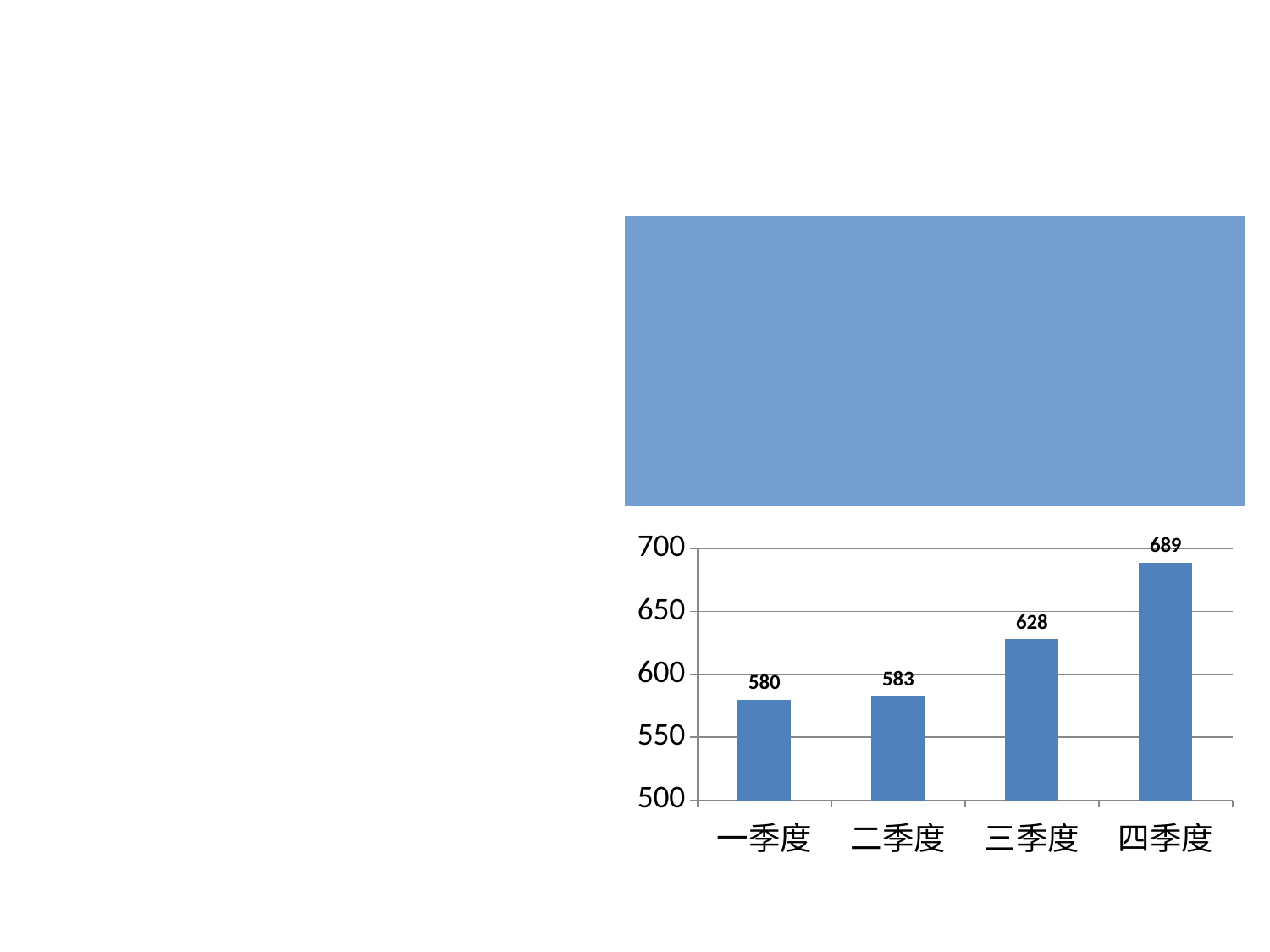

#

### Chart

| Category | 2019年 |
|---|---|
| 一季度 | 580.0 |
| 二季度 | 583.0 |
| 三季度 | 628.0 |
| 四季度 | 689.0 |